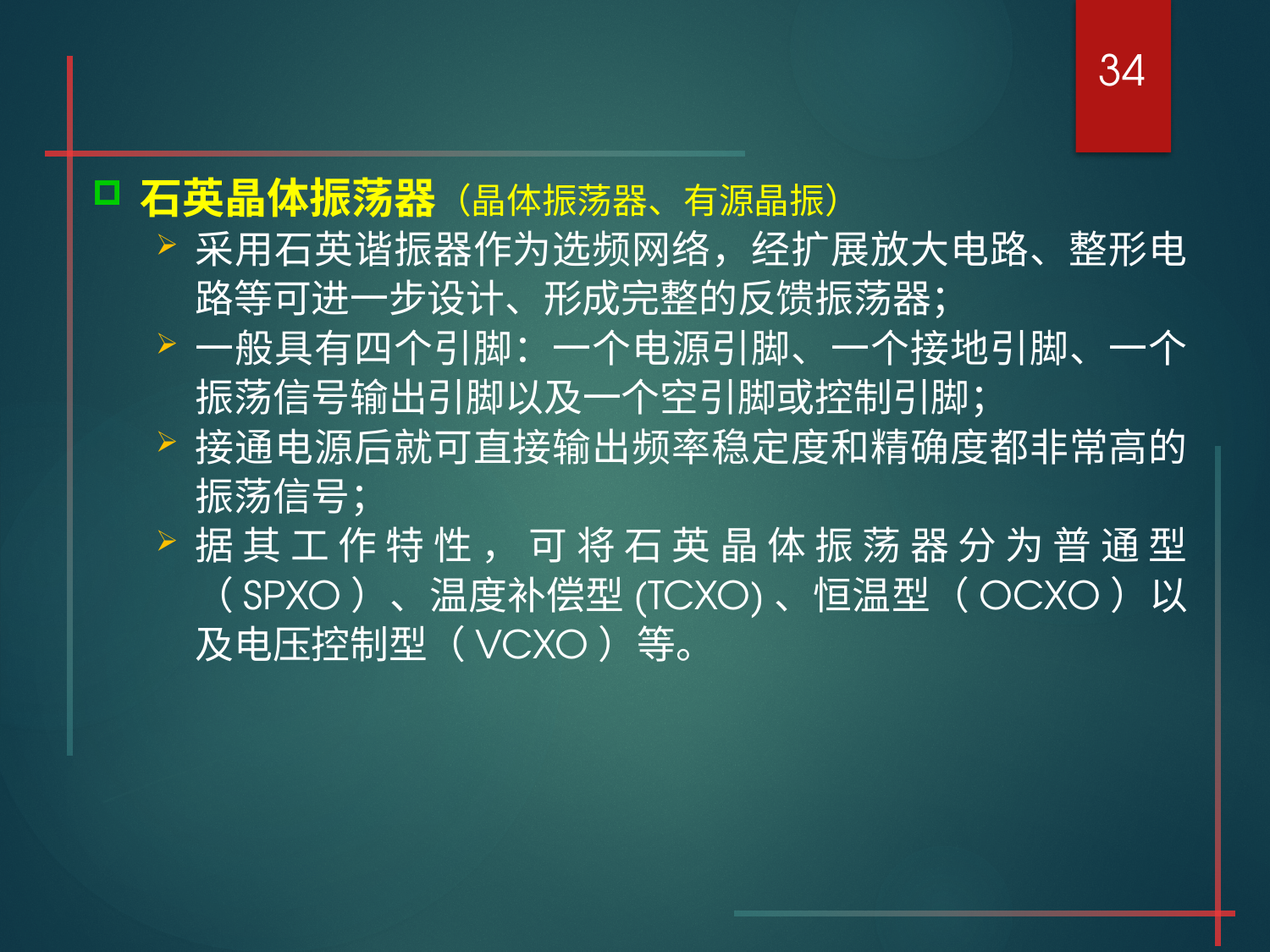

34
#
石英晶体振荡器（晶体振荡器、有源晶振）
采用石英谐振器作为选频网络，经扩展放大电路、整形电路等可进一步设计、形成完整的反馈振荡器；
一般具有四个引脚：一个电源引脚、一个接地引脚、一个振荡信号输出引脚以及一个空引脚或控制引脚；
接通电源后就可直接输出频率稳定度和精确度都非常高的振荡信号；
据其工作特性，可将石英晶体振荡器分为普通型（SPXO）、温度补偿型(TCXO)、恒温型（OCXO）以及电压控制型（VCXO）等。